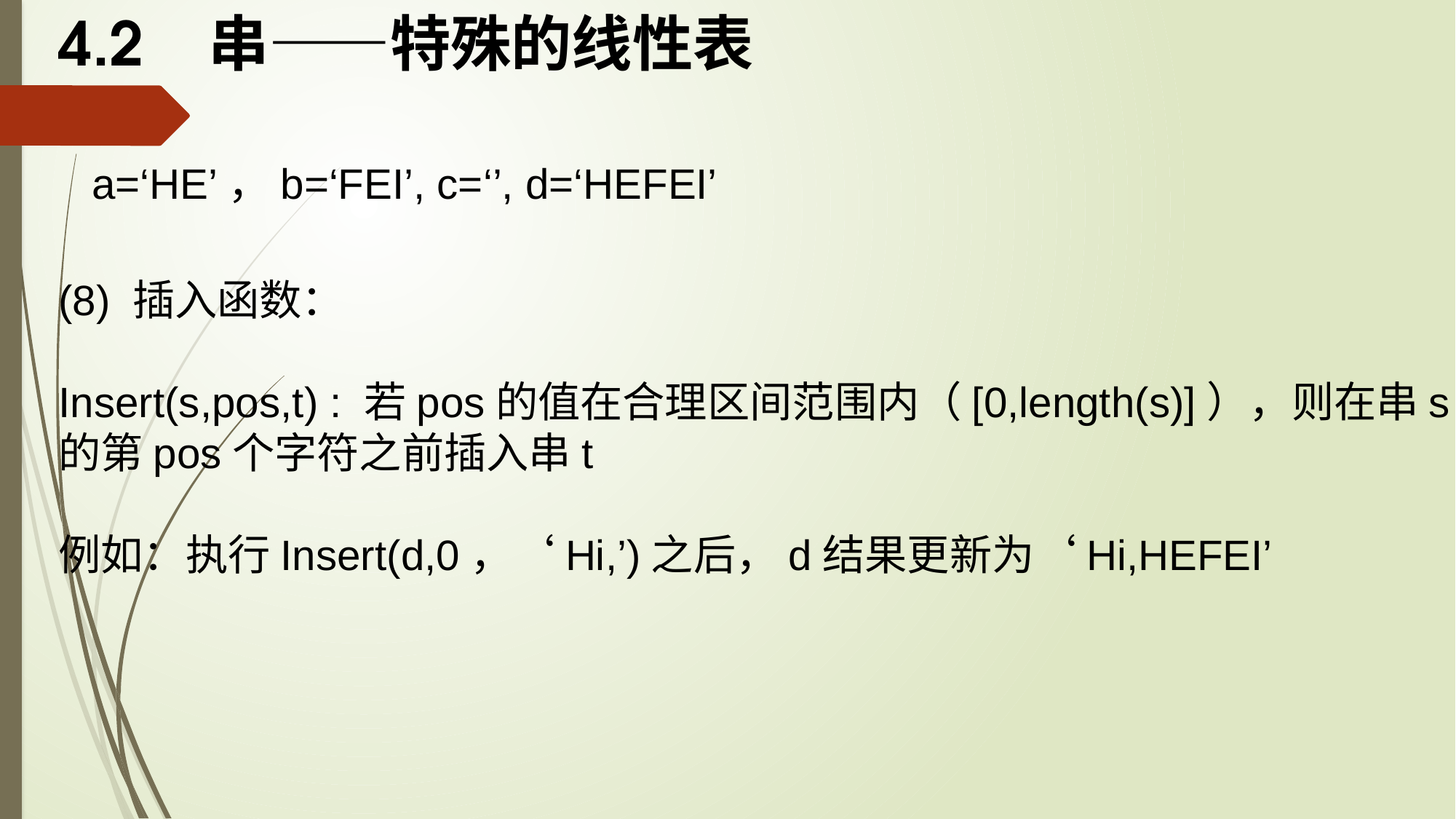

# 4.2   串——特殊的线性表
a=‘HE’，b=‘FEI’, c=‘’, d=‘HEFEI’
(8) 插入函数：

Insert(s,pos,t) : 若pos的值在合理区间范围内（[0,length(s)]），则在串s的第pos个字符之前插入串t

例如：执行Insert(d,0，‘Hi,’)之后，d结果更新为‘Hi,HEFEI’